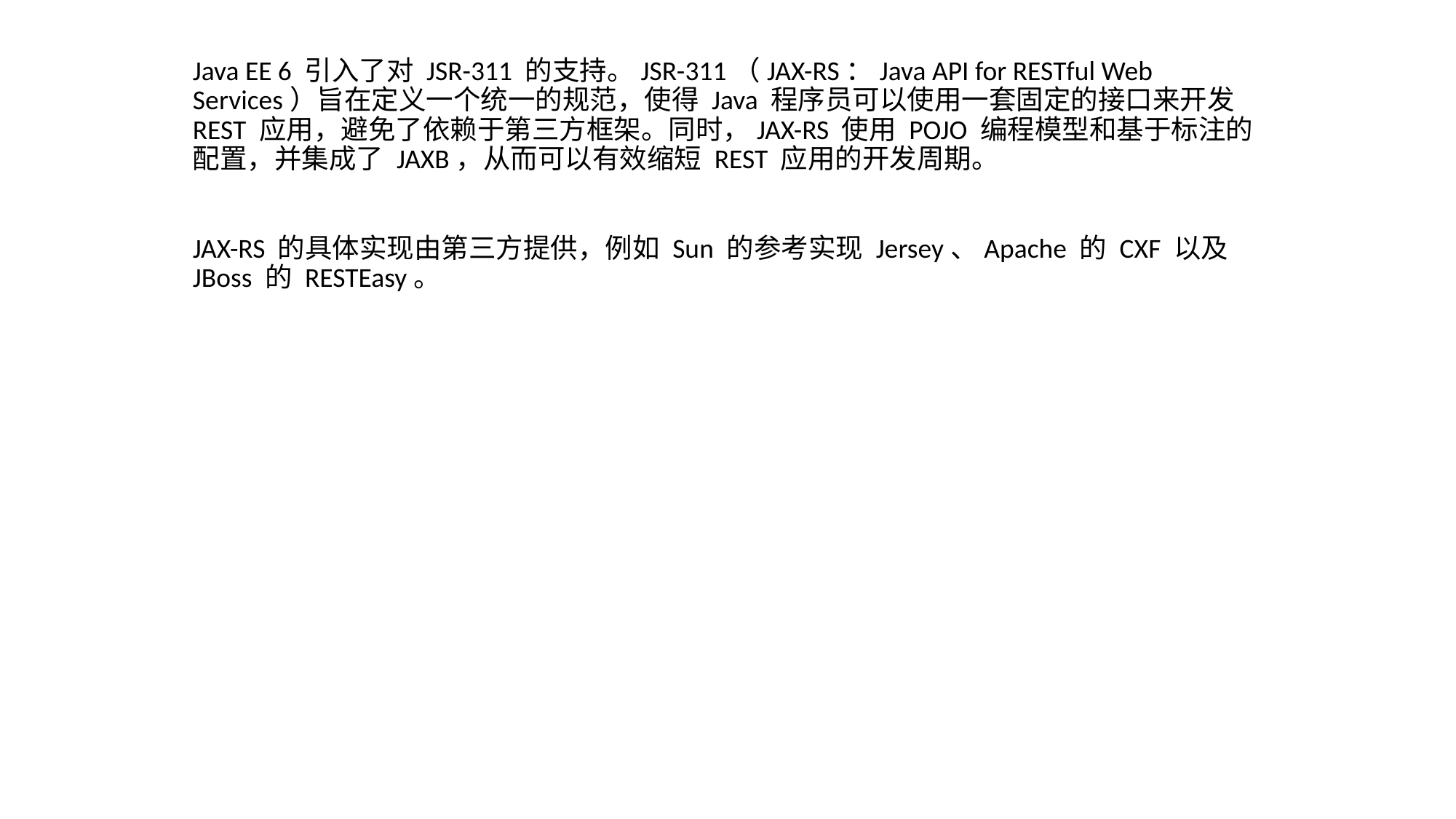

Java EE 6 引入了对 JSR-311 的支持。JSR-311（JAX-RS：Java API for RESTful Web Services）旨在定义一个统一的规范，使得 Java 程序员可以使用一套固定的接口来开发 REST 应用，避免了依赖于第三方框架。同时，JAX-RS 使用 POJO 编程模型和基于标注的配置，并集成了 JAXB，从而可以有效缩短 REST 应用的开发周期。

JAX-RS 的具体实现由第三方提供，例如 Sun 的参考实现 Jersey、Apache 的 CXF 以及 JBoss 的 RESTEasy。